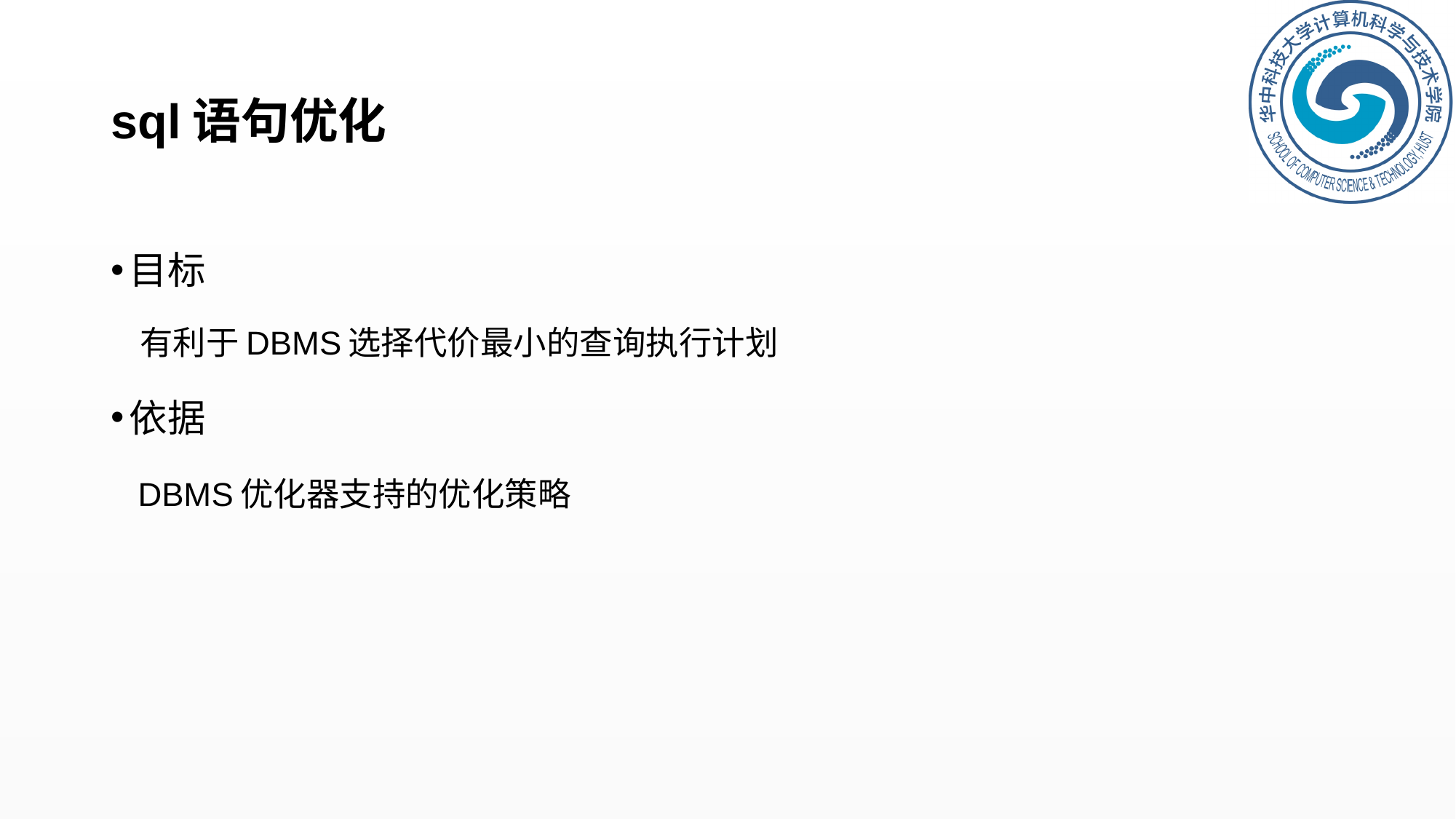

# sql语句优化
目标
   有利于DBMS选择代价最小的查询执行计划
依据
   DBMS优化器支持的优化策略